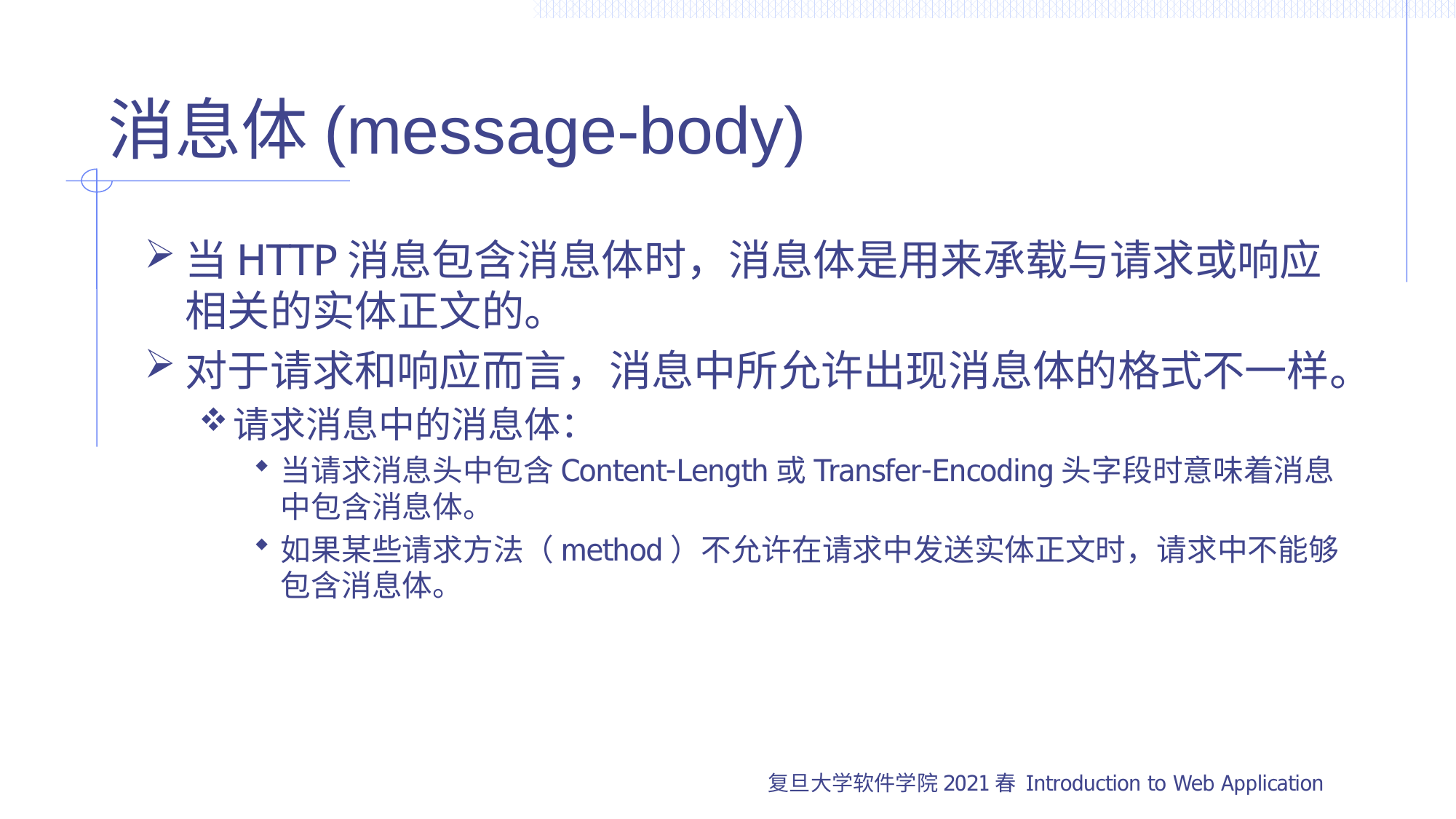

# 消息体(message-body)
当HTTP消息包含消息体时，消息体是用来承载与请求或响应相关的实体正文的。
对于请求和响应而言，消息中所允许出现消息体的格式不一样。
请求消息中的消息体：
当请求消息头中包含Content-Length或Transfer-Encoding头字段时意味着消息中包含消息体。
如果某些请求方法（method）不允许在请求中发送实体正文时，请求中不能够包含消息体。